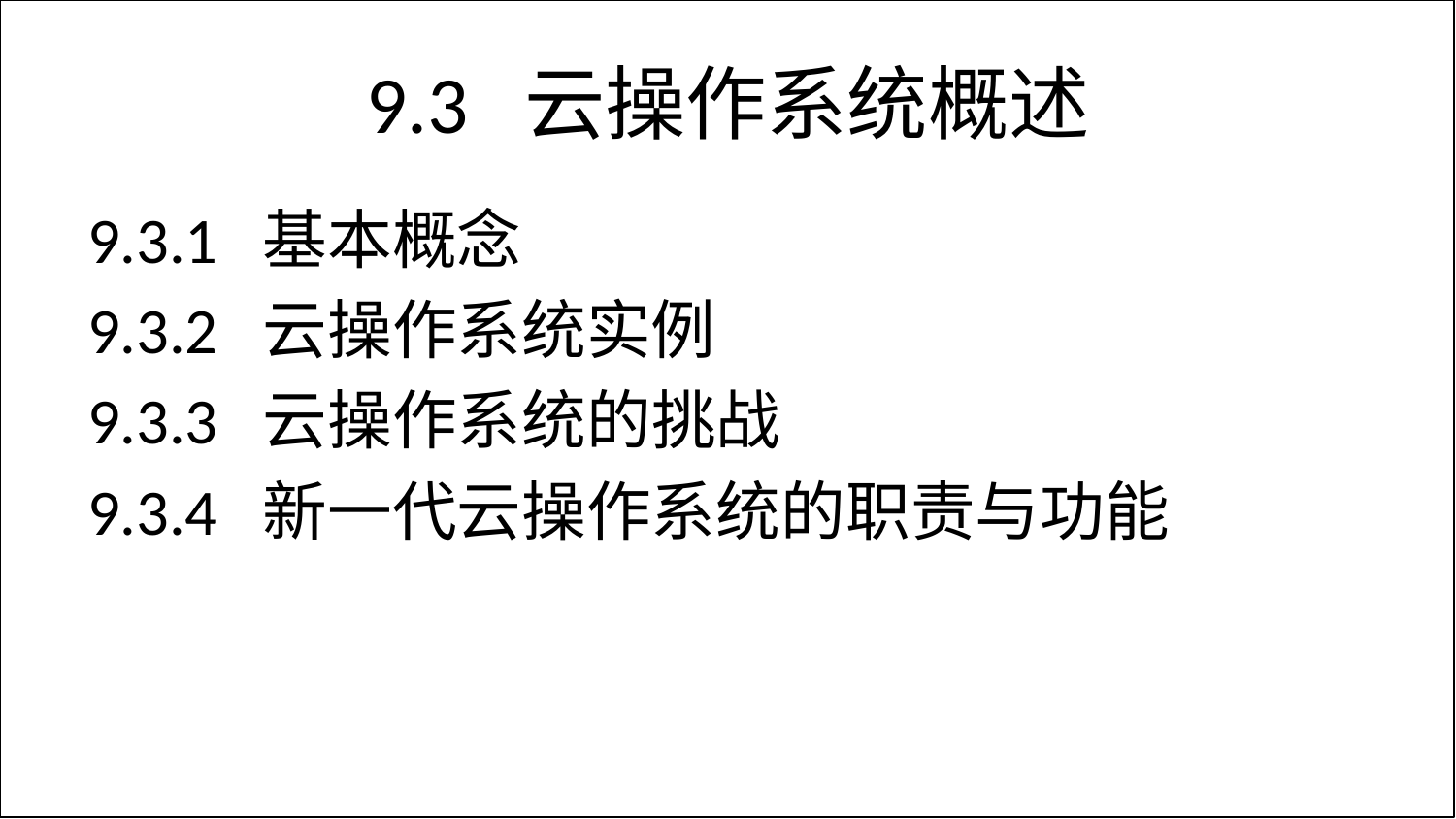

# 9.3  云操作系统概述
9.3.1  基本概念
9.3.2  云操作系统实例
9.3.3  云操作系统的挑战
9.3.4  新一代云操作系统的职责与功能